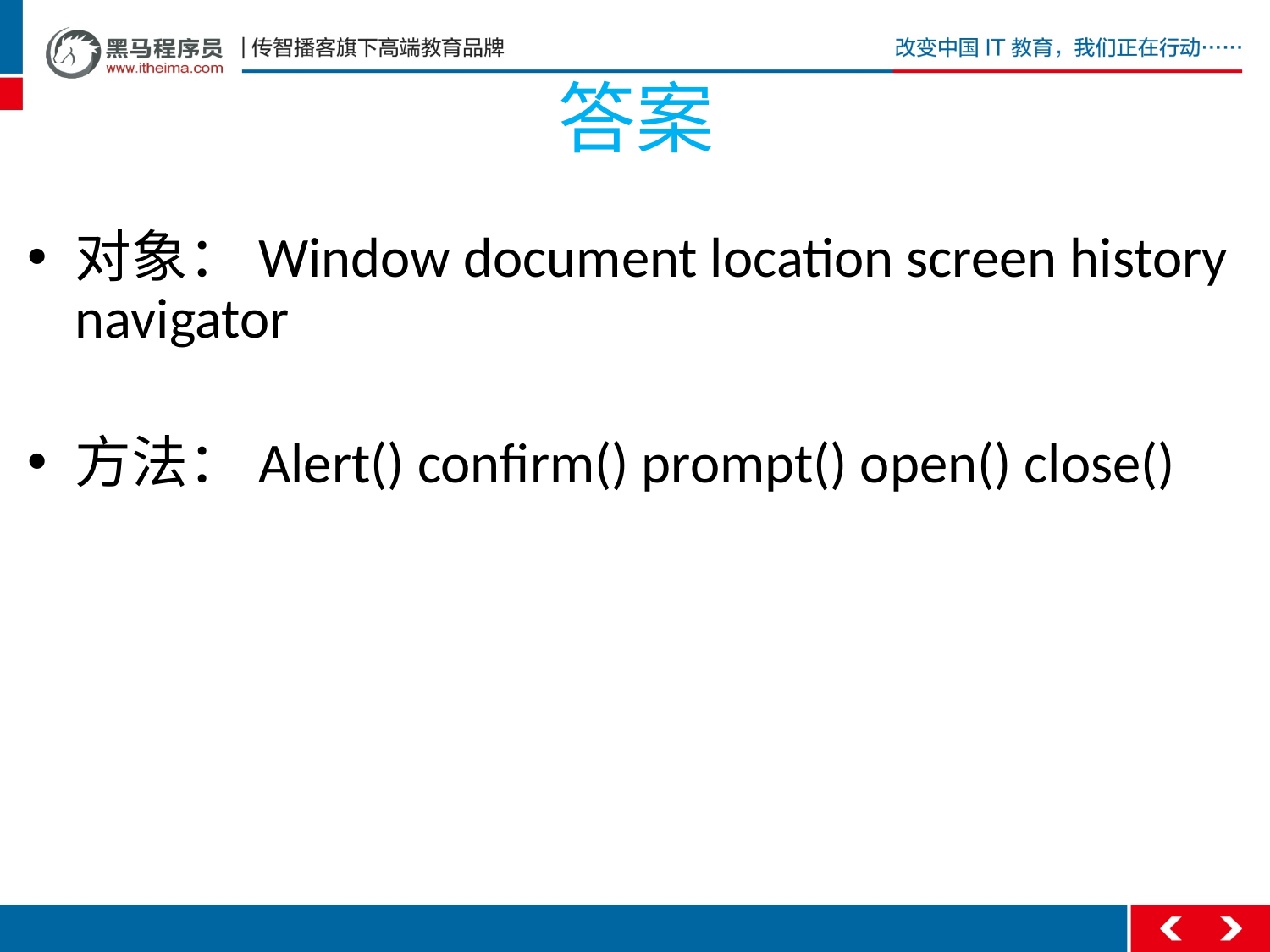

# 答案
对象：Window document location screen history navigator

方法：Alert() confirm() prompt() open() close()